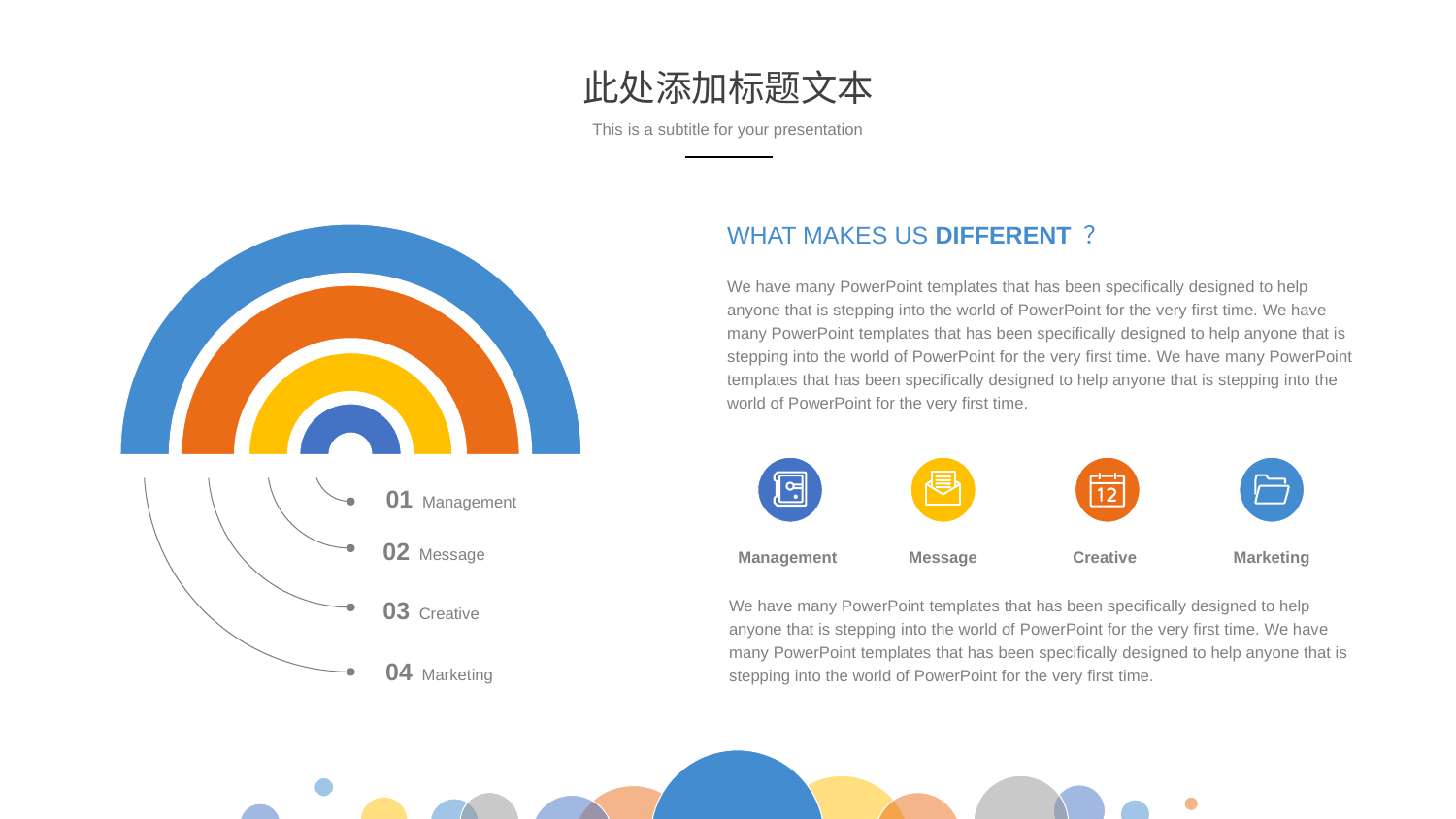

此处添加标题文本
This is a subtitle for your presentation
WHAT MAKES US DIFFERENT ？

We have many PowerPoint templates that has been specifically designed to help anyone that is stepping into the world of PowerPoint for the very first time. We have many PowerPoint templates that has been specifically designed to help anyone that is stepping into the world of PowerPoint for the very first time. We have many PowerPoint templates that has been specifically designed to help anyone that is stepping into the world of PowerPoint for the very first time.

01  Management

02  Message
Management
Message
Creative
Marketing
03  Creative
We have many PowerPoint templates that has been specifically designed to help anyone that is stepping into the world of PowerPoint for the very first time. We have many PowerPoint templates that has been specifically designed to help anyone that is stepping into the world of PowerPoint for the very first time.
04  Marketing